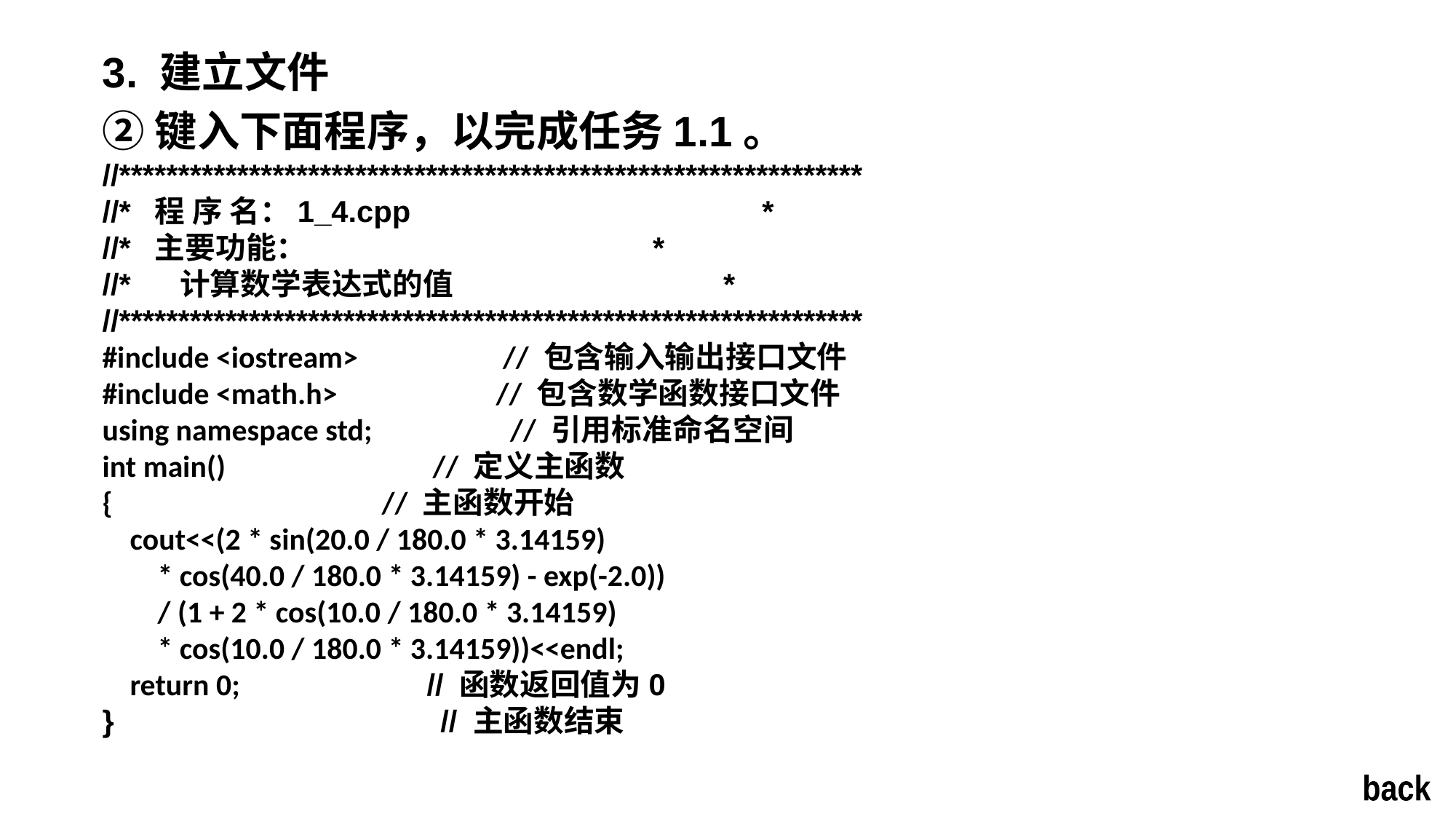

3. 建立文件
②键入下面程序，以完成任务1.1。
//***************************************************************
//*  程 序 名：1_4.cpp                                          *
//*  主要功能：                                                 *
//*     计算数学表达式的值                                      *
//***************************************************************
#include <iostream>                     // 包含输入输出接口文件
#include <math.h>                       // 包含数学函数接口文件
using namespace std;                    // 引用标准命名空间
int main()                              // 定义主函数
{                                       // 主函数开始
    cout<<(2 * sin(20.0 / 180.0 * 3.14159)
        * cos(40.0 / 180.0 * 3.14159) - exp(-2.0))
        / (1 + 2 * cos(10.0 / 180.0 * 3.14159)
        * cos(10.0 / 180.0 * 3.14159))<<endl;
    return 0;                           // 函数返回值为0
}                                       // 主函数结束